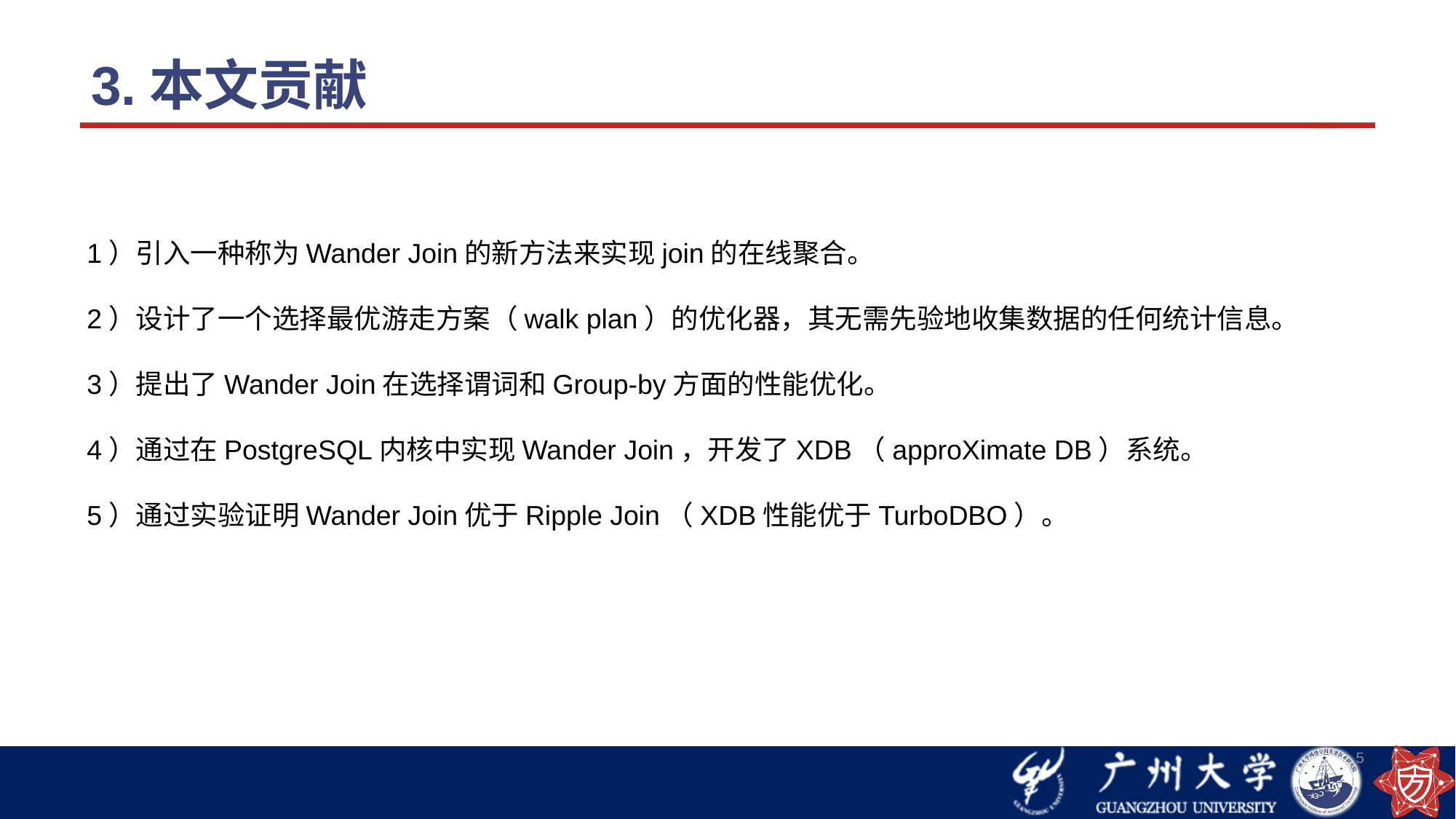

# 3.本文贡献
1）引入一种称为Wander Join的新方法来实现join的在线聚合。
2）设计了一个选择最优游走方案（walk plan）的优化器，其无需先验地收集数据的任何统计信息。
3）提出了Wander Join在选择谓词和Group-by方面的性能优化。
4）通过在PostgreSQL内核中实现Wander Join，开发了XDB（approXimate DB）系统。
5）通过实验证明Wander Join优于Ripple Join（XDB性能优于TurboDBO）。
5